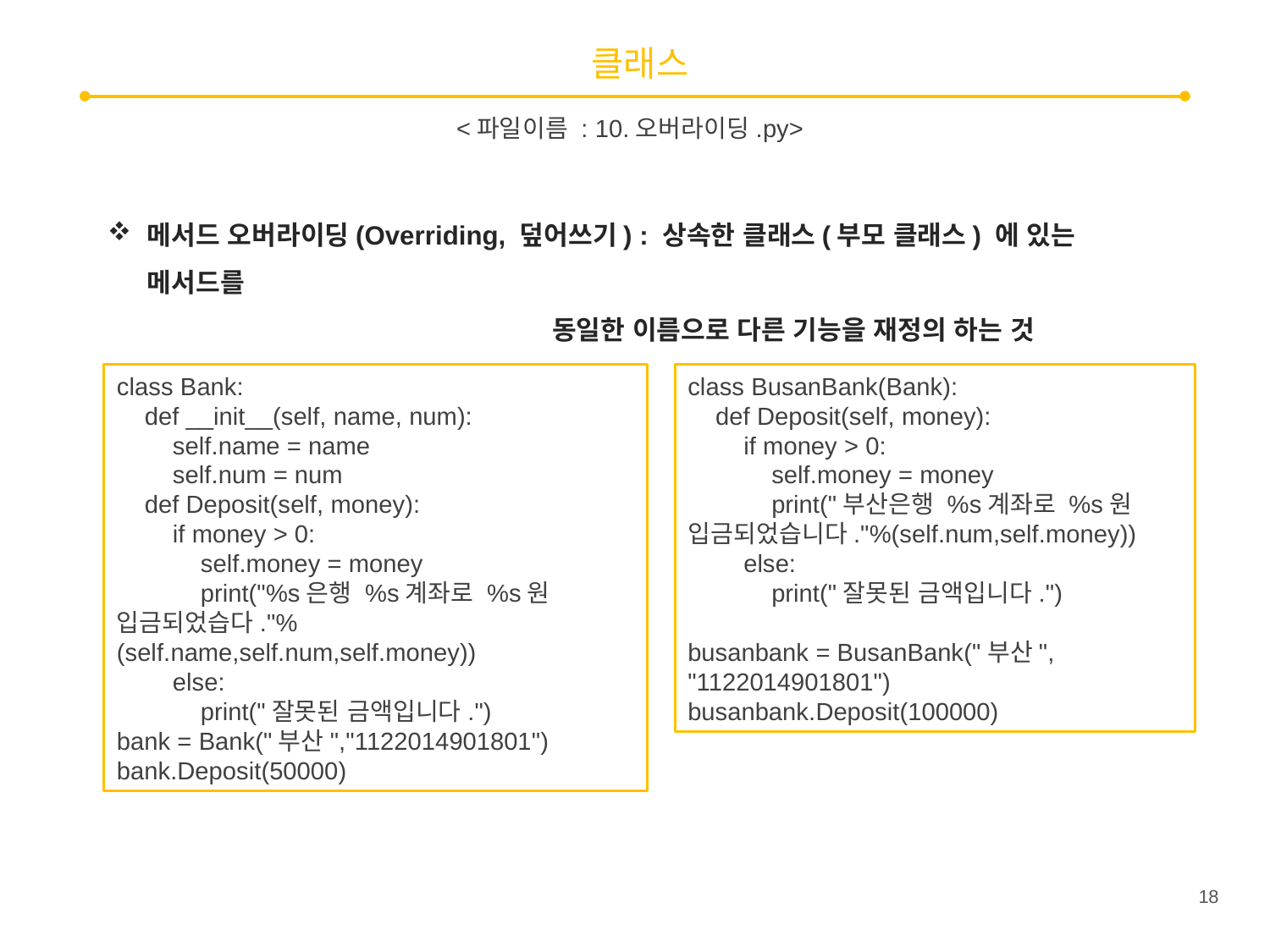

# 클래스
<파일이름 : 10.오버라이딩.py>
메서드 오버라이딩(Overriding, 덮어쓰기) : 상속한 클래스(부모 클래스) 에 있는 메서드를
동일한 이름으로 다른 기능을 재정의 하는 것
class Bank:
    def __init__(self, name, num):
        self.name = name
        self.num = num
    def Deposit(self, money):
        if money > 0:
            self.money = money
            print("%s은행 %s계좌로 %s원 입금되었습다."%(self.name,self.num,self.money))
        else:
            print("잘못된 금액입니다.")
bank = Bank("부산","1122014901801")
bank.Deposit(50000)
class BusanBank(Bank):
    def Deposit(self, money):
        if money > 0:
            self.money = money
            print("부산은행 %s계좌로 %s원 입금되었습니다."%(self.num,self.money))
        else:
            print("잘못된 금액입니다.")

busanbank = BusanBank("부산", "1122014901801")
busanbank.Deposit(100000)